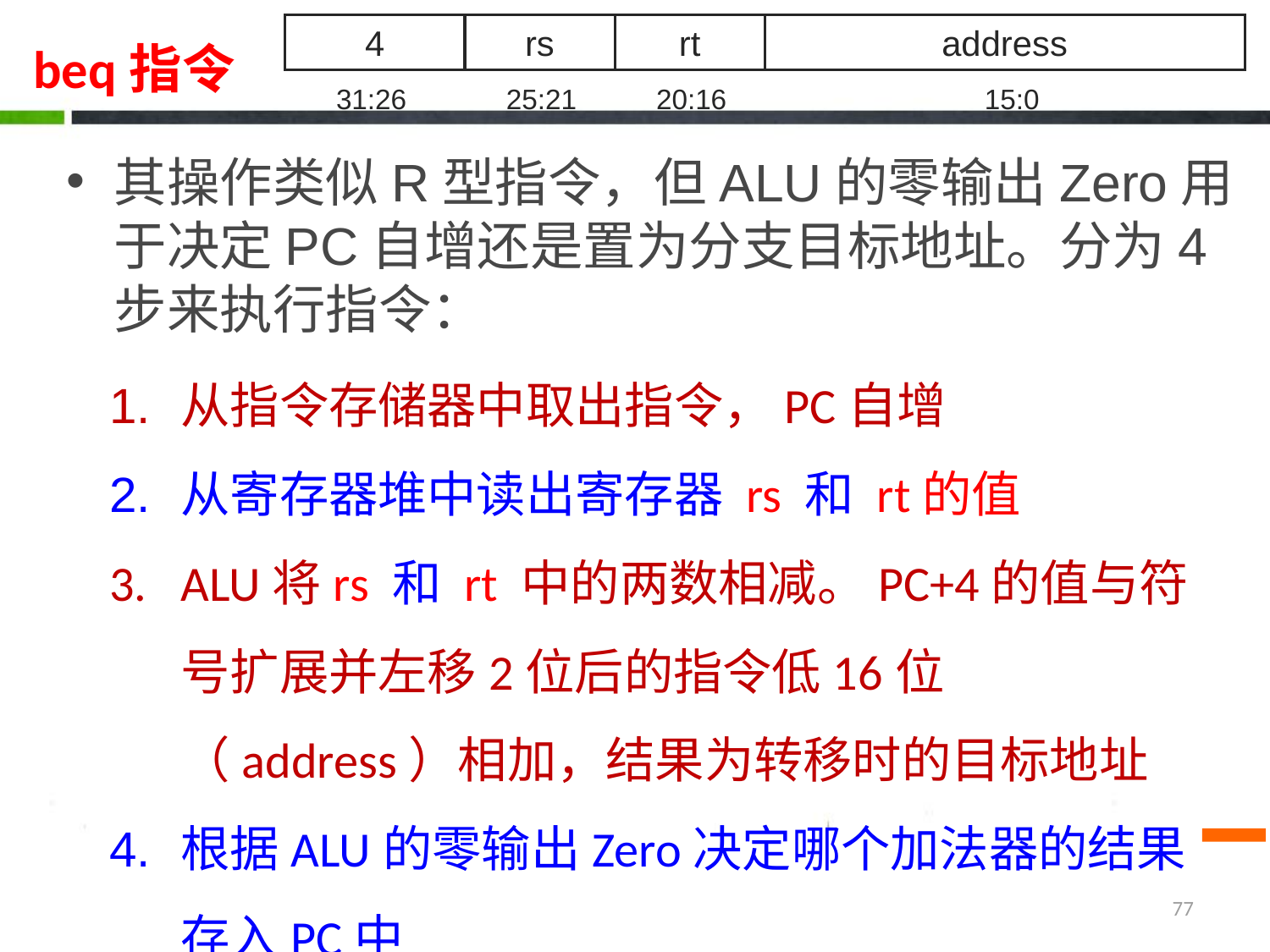

4
rs
rt
address
31:26
25:21
20:16
15:0
# beq指令
其操作类似R型指令，但ALU的零输出Zero用于决定PC自增还是置为分支目标地址。分为4步来执行指令：
从指令存储器中取出指令，PC自增
从寄存器堆中读出寄存器 rs 和 rt的值
ALU将rs 和 rt 中的两数相减。PC+4的值与符号扩展并左移2位后的指令低16位（address）相加，结果为转移时的目标地址
根据ALU的零输出Zero决定哪个加法器的结果存入PC中
77